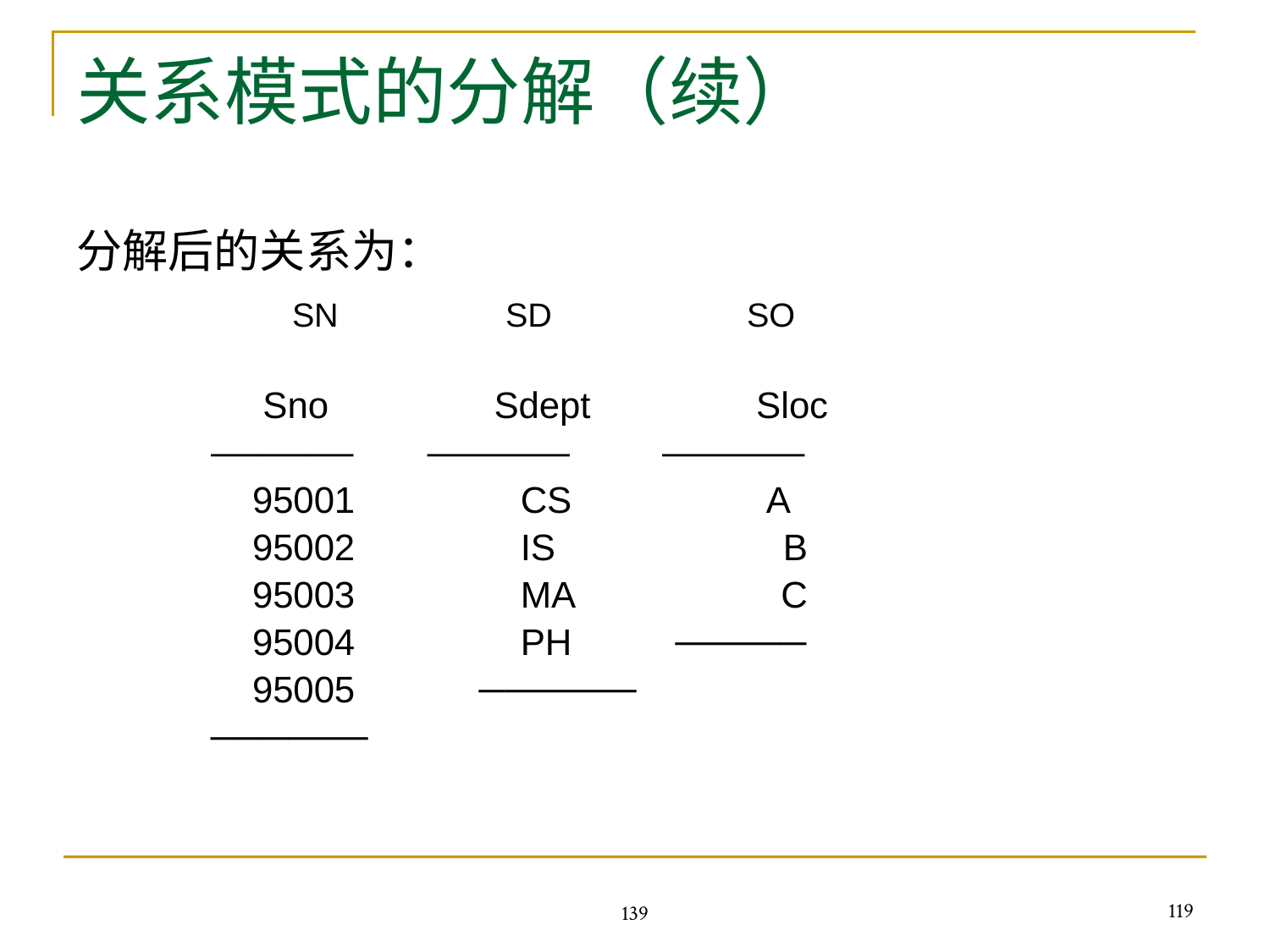

# 关系模式的分解（续）
分解后的关系为：
                 SN                  SD                     SO

                  Sno                Sdept                Sloc
             ──────        ──────          ──────
                 95001                CS                   A
                 95002                IS                      B
                 95003                MA                    C
                 95004                PH          ─────
                 95005            ──────
             ──────
119
139